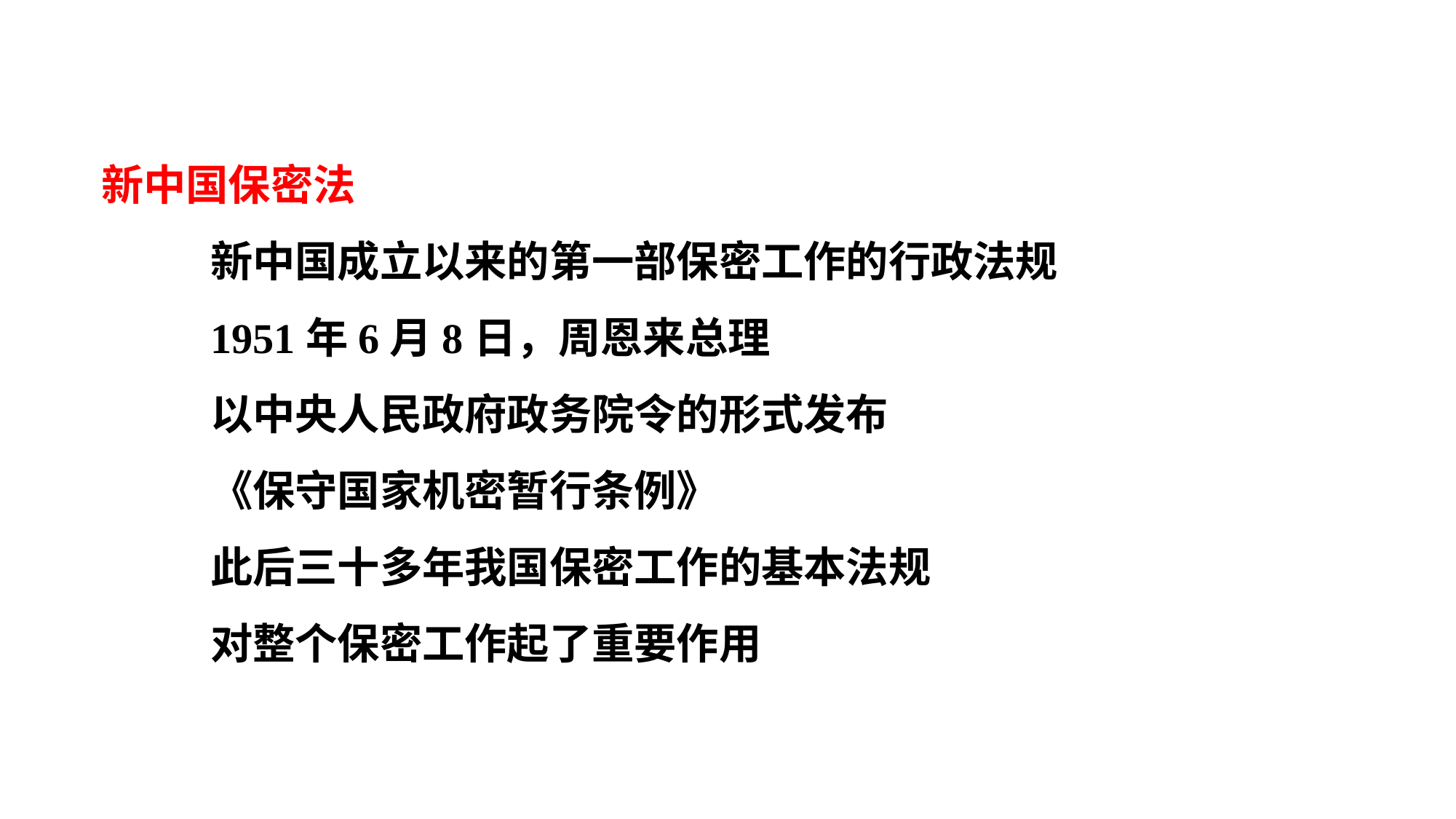

新中国保密法
	新中国成立以来的第一部保密工作的行政法规
	1951年6月8日，周恩来总理
	以中央人民政府政务院令的形式发布
	《保守国家机密暂行条例》
	此后三十多年我国保密工作的基本法规
	对整个保密工作起了重要作用